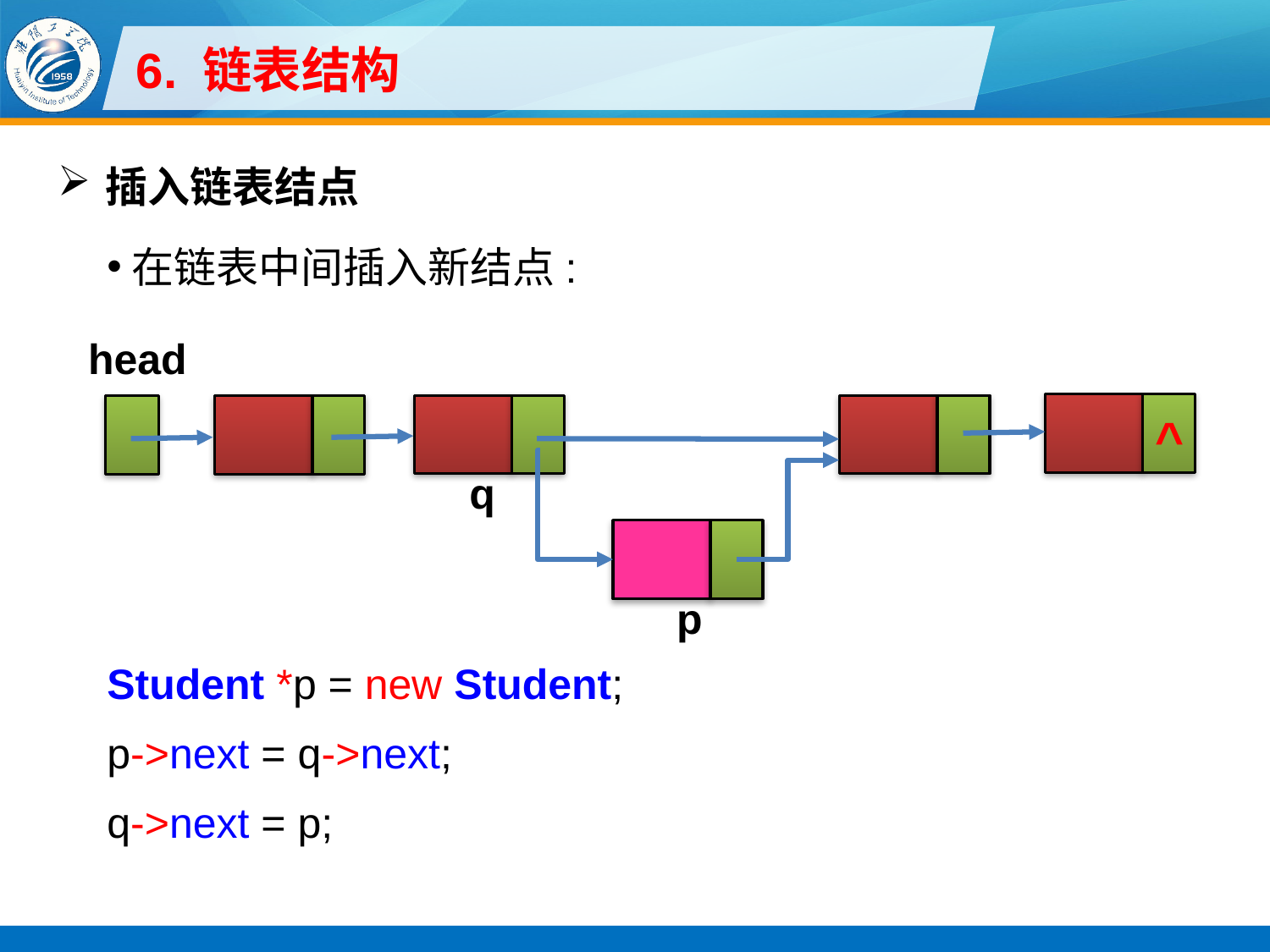

# 6. 链表结构
插入链表结点
在链表中间插入新结点:

Student *p = new Student;
p->next = q->next;
q->next = p;

head

^
q

p